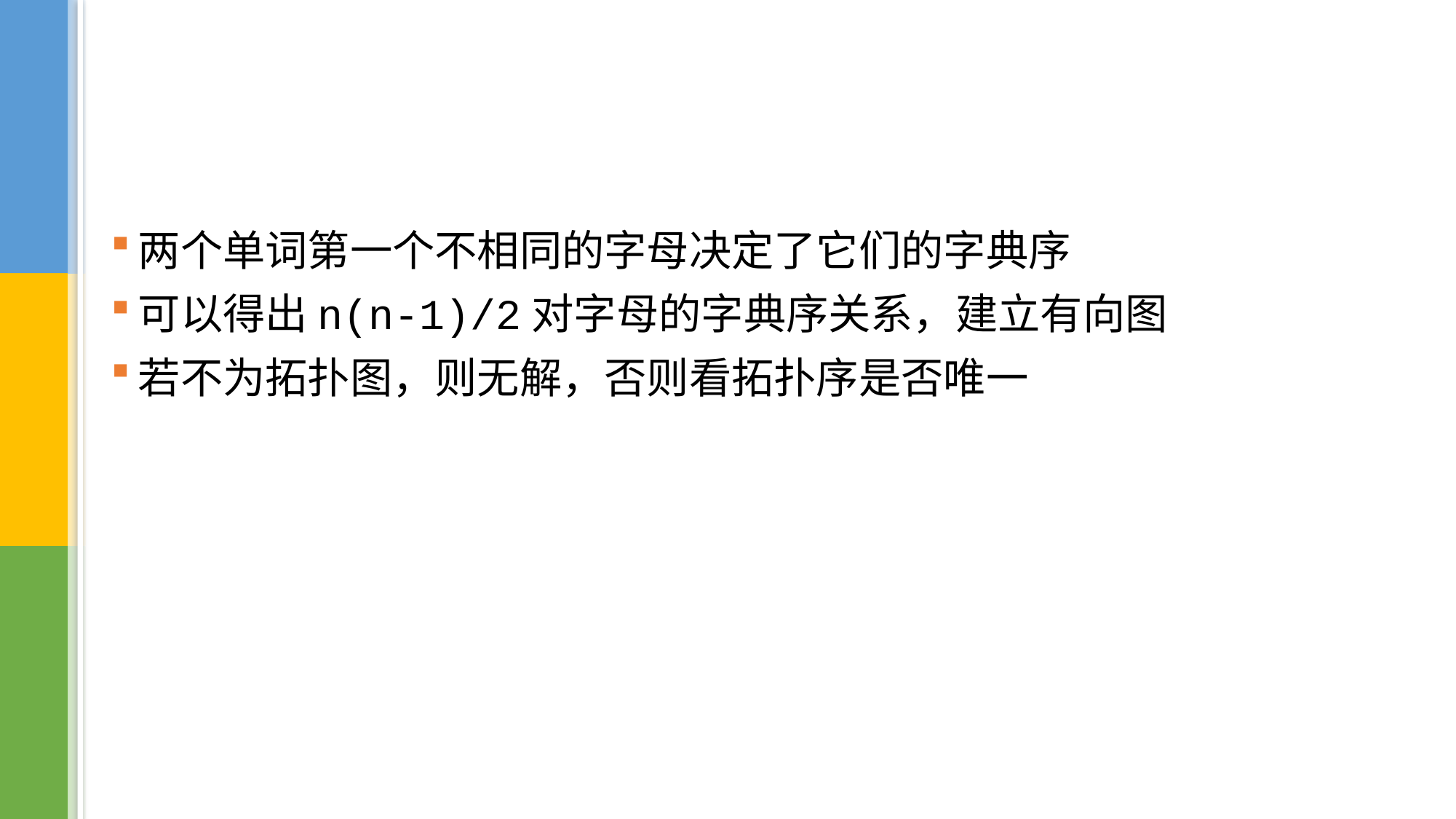

#
两个单词第一个不相同的字母决定了它们的字典序
可以得出n(n-1)/2对字母的字典序关系，建立有向图
若不为拓扑图，则无解，否则看拓扑序是否唯一